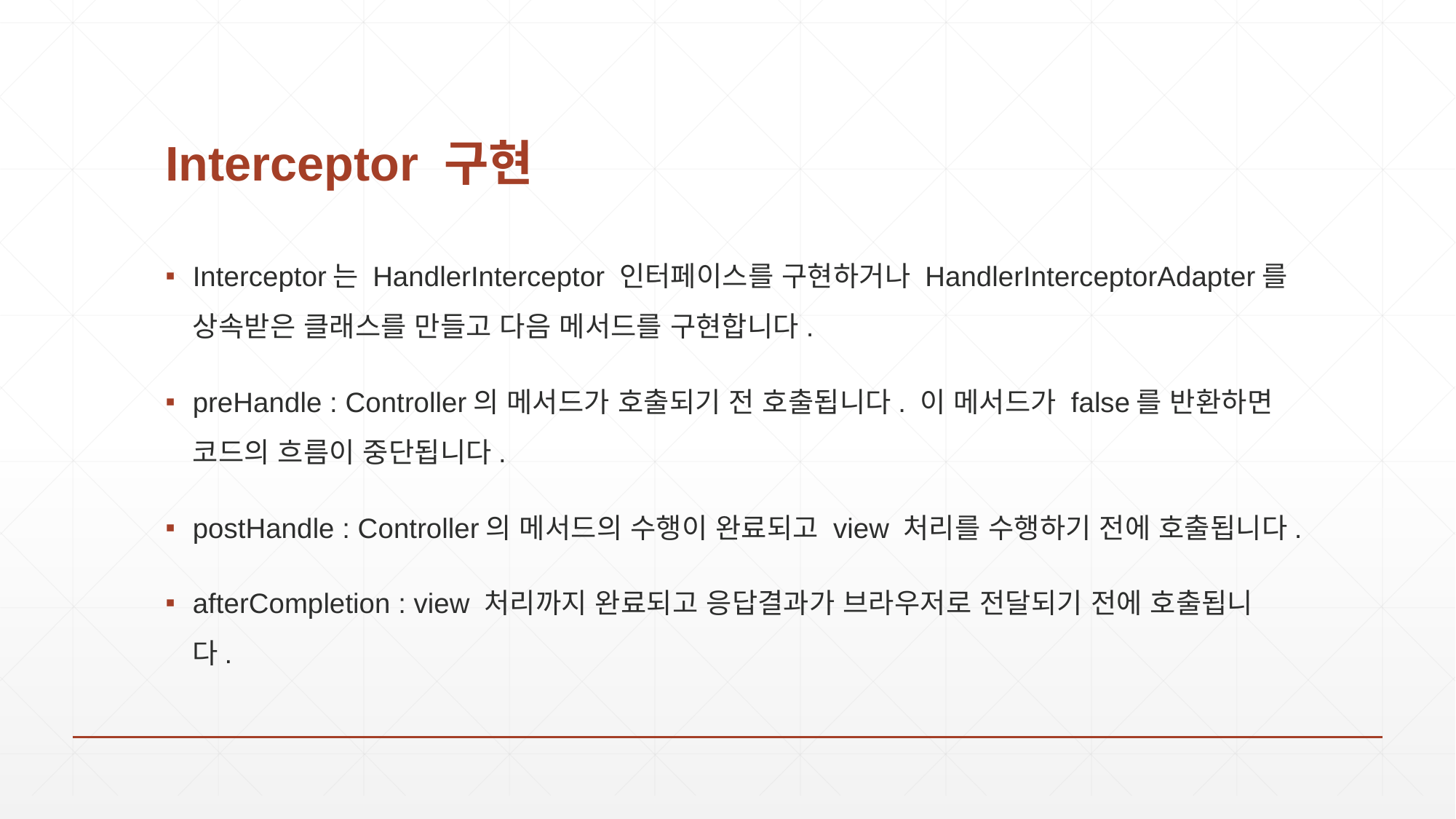

# Interceptor 구현
Interceptor는 HandlerInterceptor 인터페이스를 구현하거나 HandlerInterceptorAdapter를 상속받은 클래스를 만들고 다음 메서드를 구현합니다.
preHandle : Controller의 메서드가 호출되기 전 호출됩니다. 이 메서드가 false를 반환하면 코드의 흐름이 중단됩니다.
postHandle : Controller의 메서드의 수행이 완료되고 view 처리를 수행하기 전에 호출됩니다.
afterCompletion : view 처리까지 완료되고 응답결과가 브라우저로 전달되기 전에 호출됩니다.